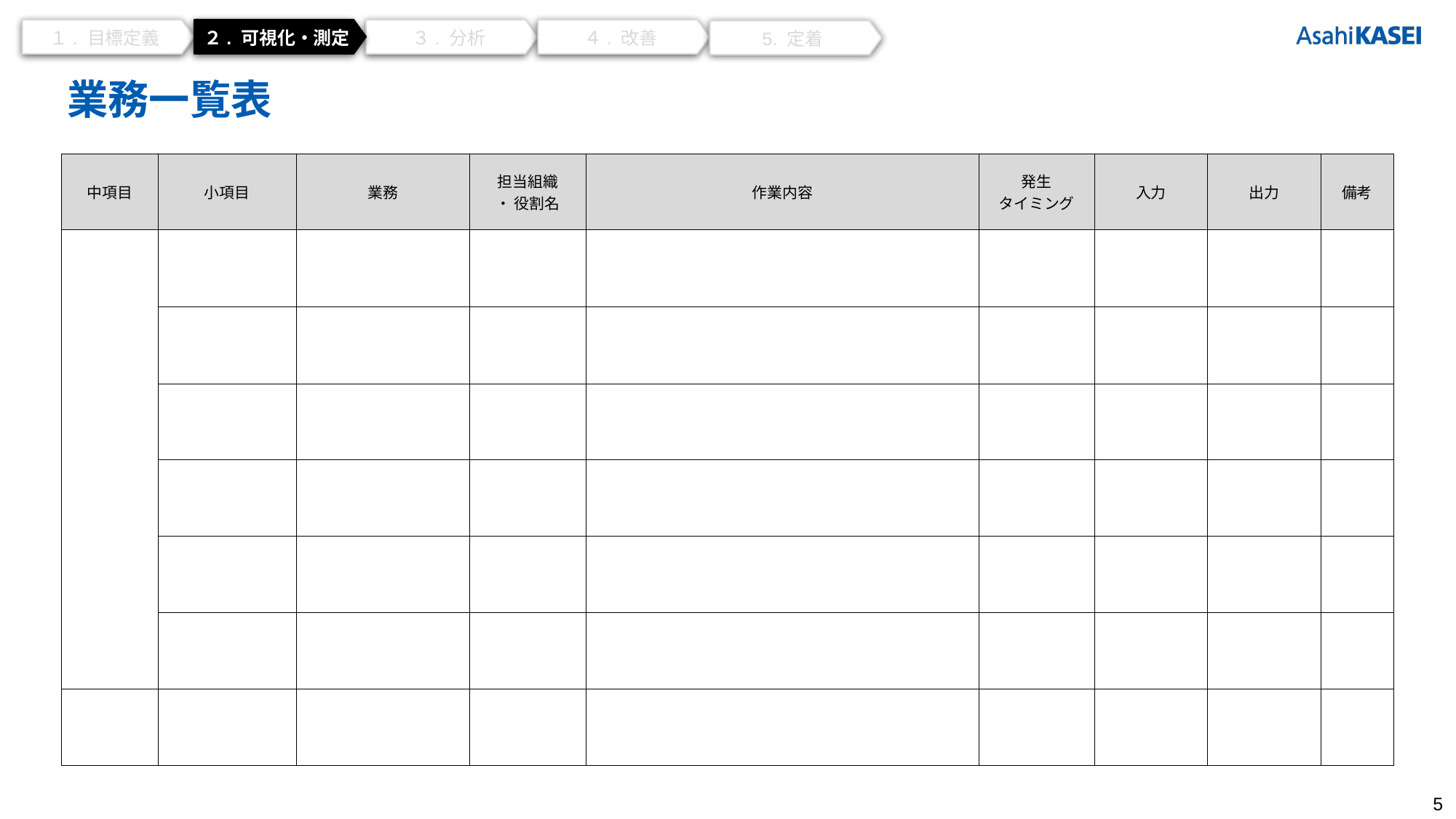

１. 目標定義
２. 可視化・測定
３. 分析
４. 改善
5. 定着
# 業務一覧表
| 中項目 | 小項目 | 業務 | 担当組織 ・ 役割名 | 作業内容 | 発生 タイミング | 入力 | 出力 | 備考 |
| --- | --- | --- | --- | --- | --- | --- | --- | --- |
|  |  |  |  |  |  |  |  |  |
|  |  |  |  |  |  |  |  |  |
|  |  |  |  |  |  |  |  |  |
|  |  |  |  |  |  |  |  |  |
|  |  |  |  |  |  |  |  |  |
|  |  |  |  |  |  |  |  |  |
|  |  |  |  |  |  |  |  |  |
5